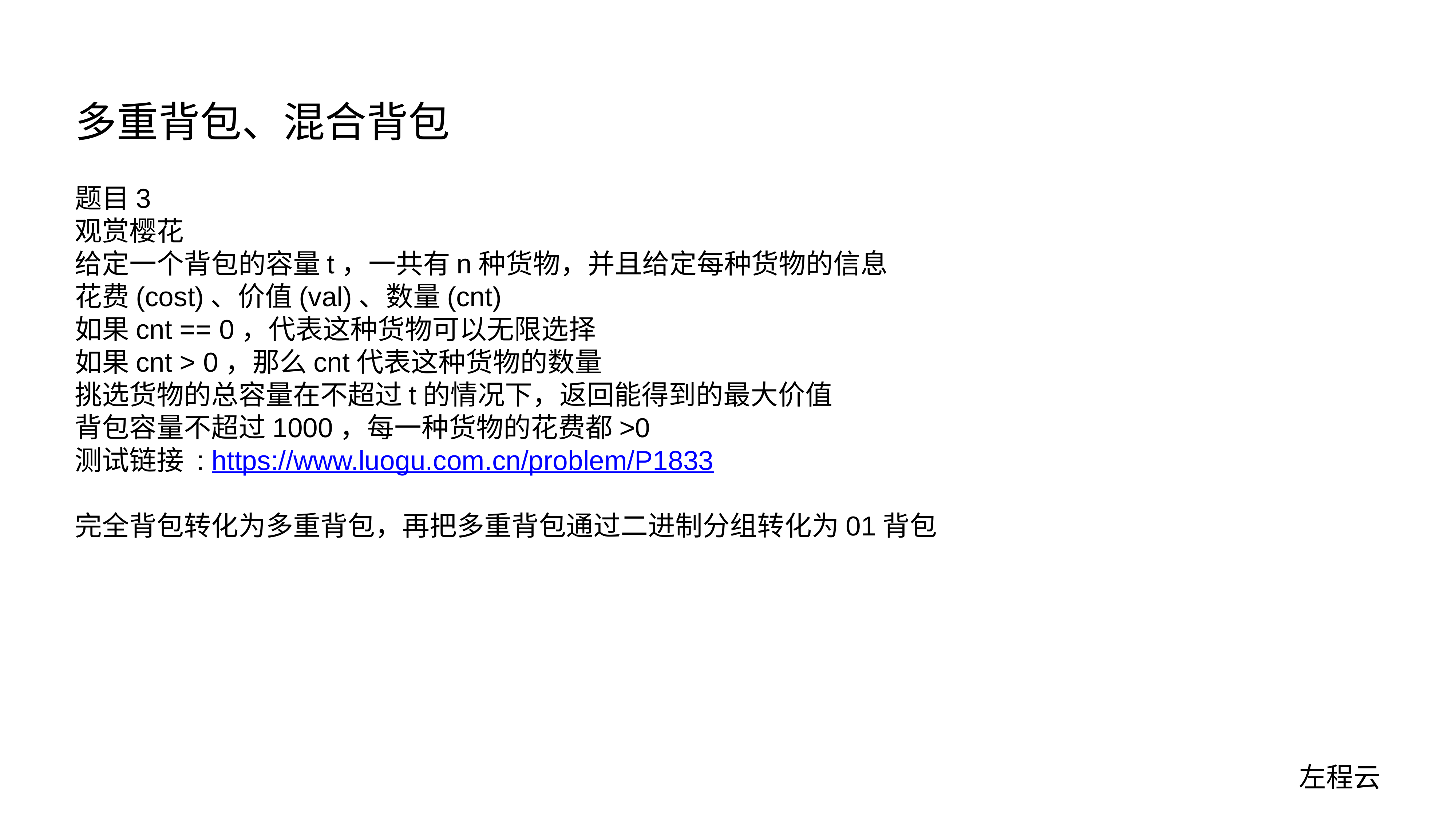

# 多重背包、混合背包
题目3
观赏樱花
给定一个背包的容量t，一共有n种货物，并且给定每种货物的信息
花费(cost)、价值(val)、数量(cnt)
如果cnt == 0，代表这种货物可以无限选择
如果cnt > 0，那么cnt代表这种货物的数量
挑选货物的总容量在不超过t的情况下，返回能得到的最大价值
背包容量不超过1000，每一种货物的花费都>0
测试链接 : https://www.luogu.com.cn/problem/P1833

完全背包转化为多重背包，再把多重背包通过二进制分组转化为01背包
左程云